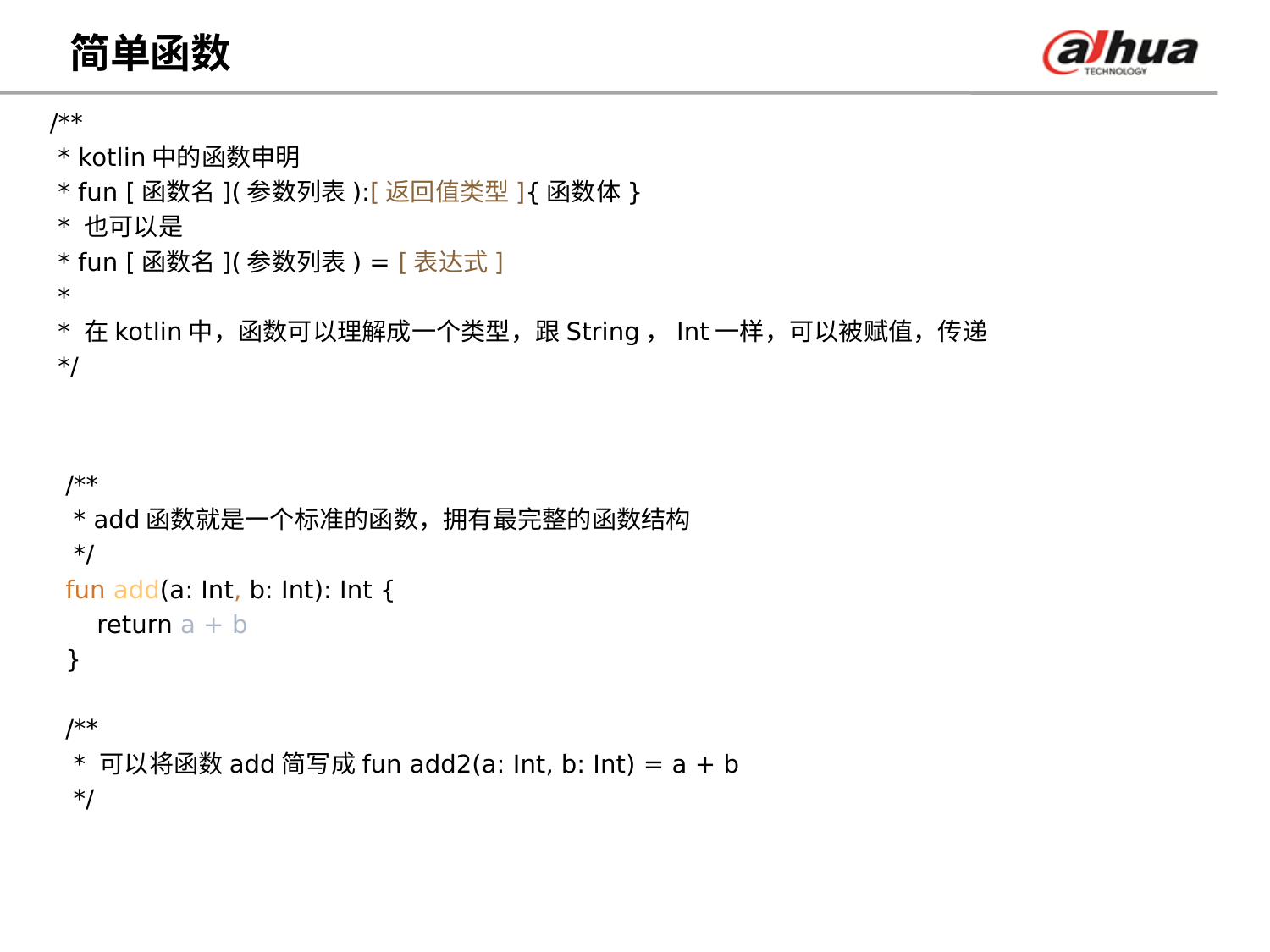

# 简单函数
/**
 * kotlin中的函数申明
 * fun [函数名](参数列表):[返回值类型]{函数体}
 * 也可以是
 * fun [函数名](参数列表) = [表达式]
 *
 * 在kotlin中，函数可以理解成一个类型，跟String，Int一样，可以被赋值，传递
 */
/**
 * add函数就是一个标准的函数，拥有最完整的函数结构
 */
fun add(a: Int, b: Int): Int {
    return a + b
}

/**
 * 可以将函数add简写成fun add2(a: Int, b: Int) = a + b
 */